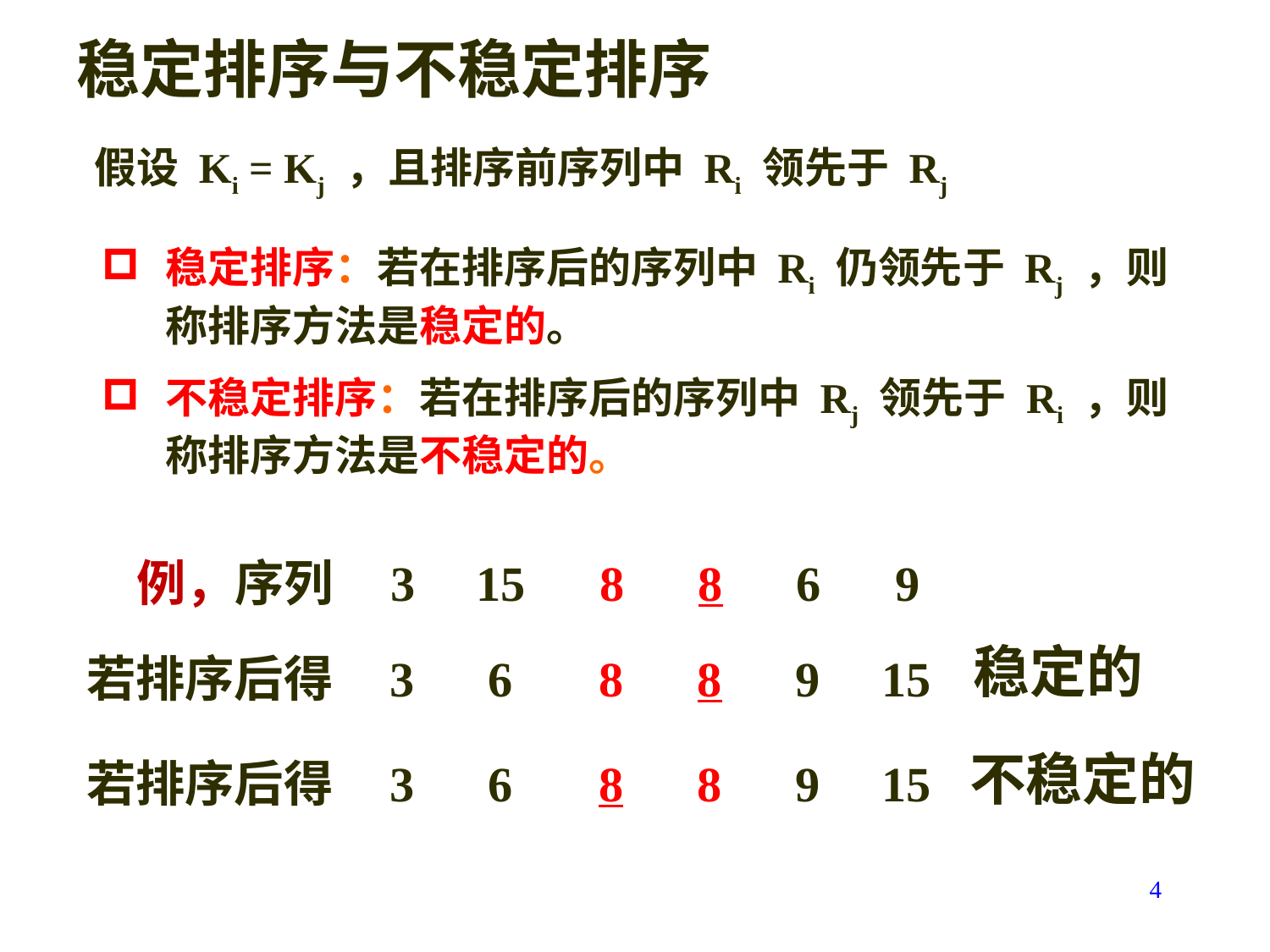

稳定排序与不稳定排序
假设 Ki = Kj ，且排序前序列中 Ri 领先于 Rj
稳定排序：若在排序后的序列中 Ri 仍领先于 Rj ，则称排序方法是稳定的。
不稳定排序：若在排序后的序列中 Rj 领先于 Ri ，则称排序方法是不稳定的。
例，序列    3     15      8      8      6      9
稳定的
若排序后得    3      6       8      8      9     15
不稳定的
若排序后得    3      6       8      8      9     15
4